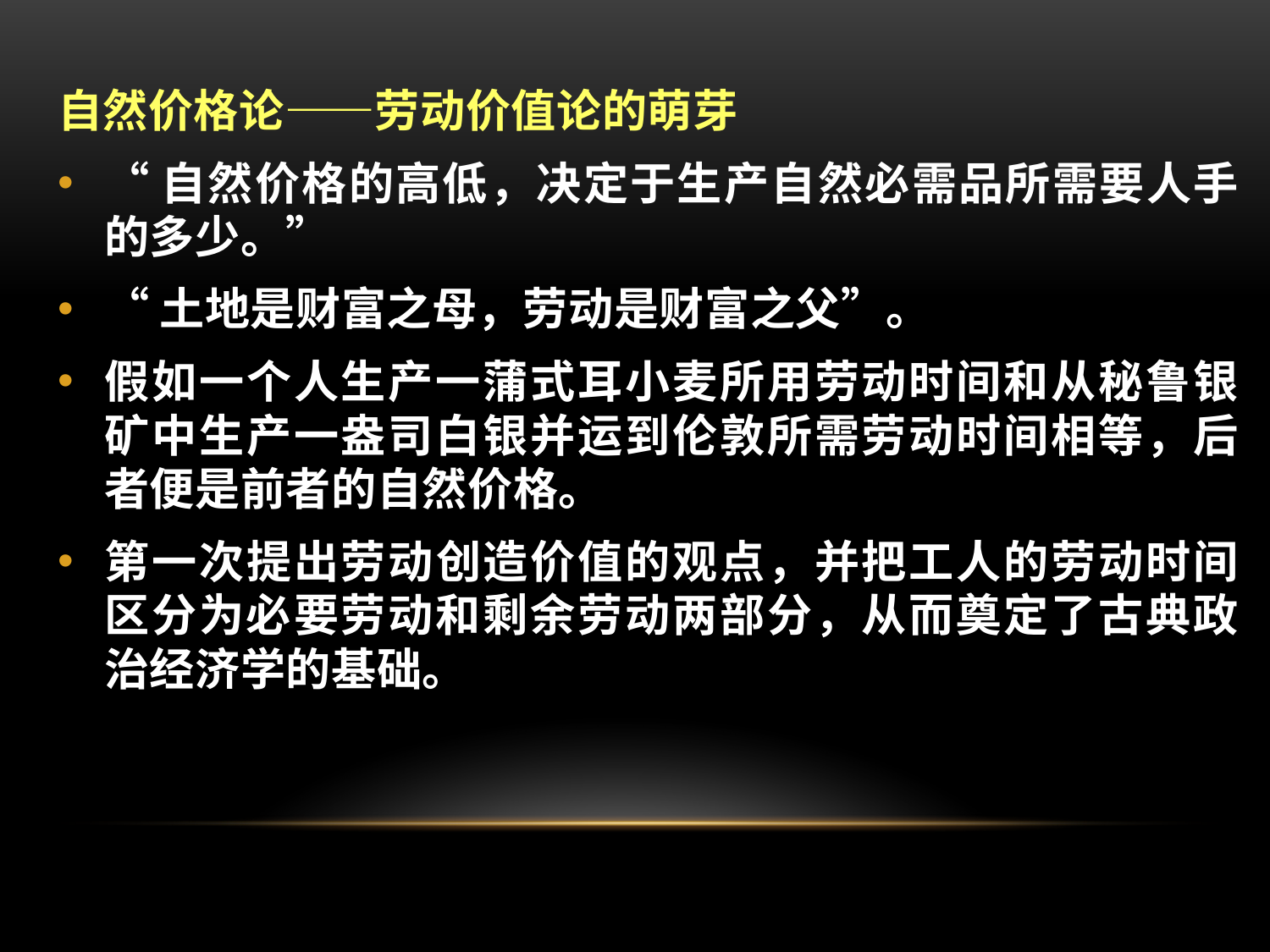

自然价格论——劳动价值论的萌芽
“自然价格的高低，决定于生产自然必需品所需要人手的多少。”
“土地是财富之母，劳动是财富之父”。
假如一个人生产一蒲式耳小麦所用劳动时间和从秘鲁银矿中生产一盎司白银并运到伦敦所需劳动时间相等，后者便是前者的自然价格。
第一次提出劳动创造价值的观点，并把工人的劳动时间区分为必要劳动和剩余劳动两部分，从而奠定了古典政治经济学的基础。